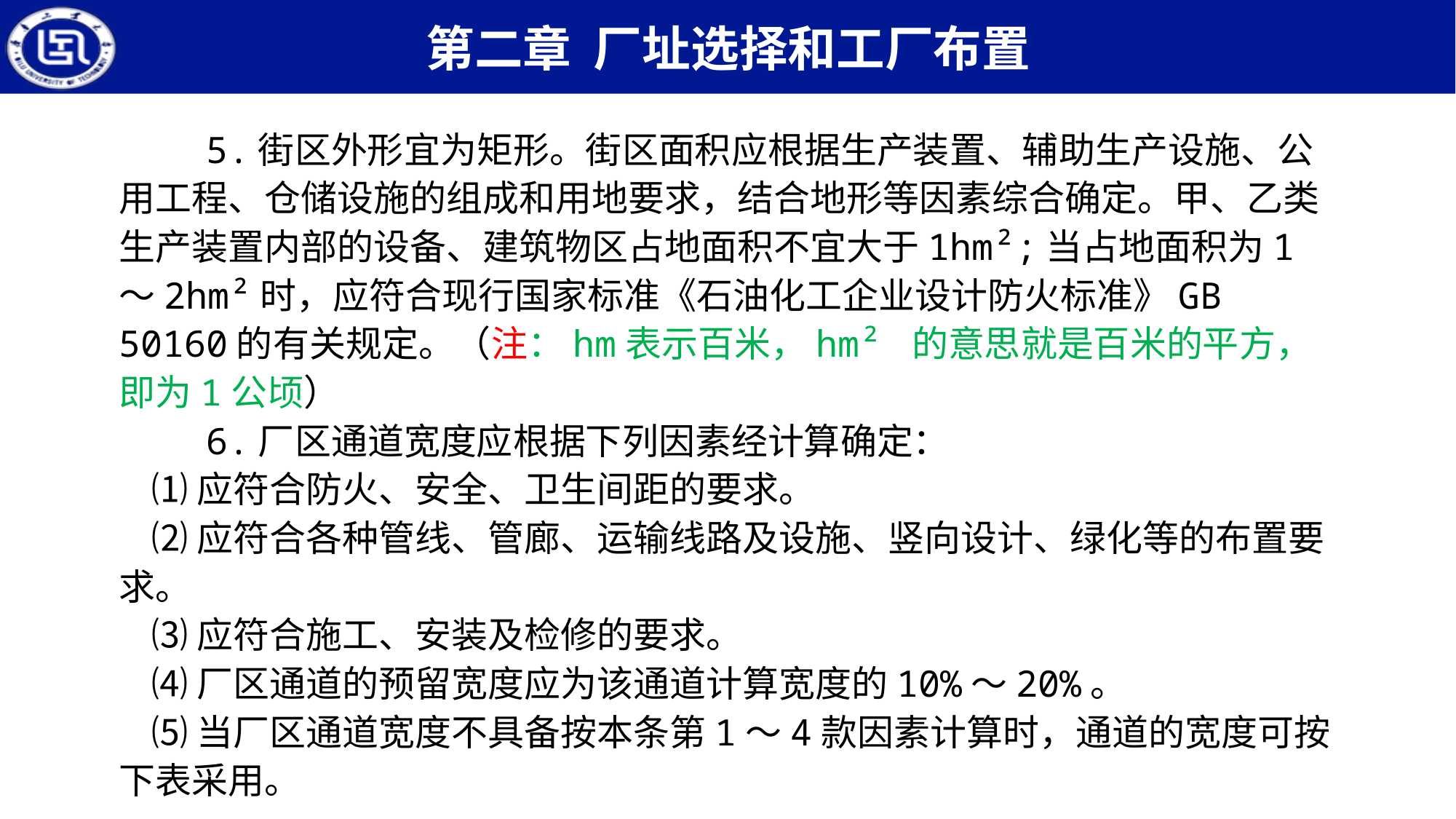

5.街区外形宜为矩形。街区面积应根据生产装置、辅助生产设施、公用工程、仓储设施的组成和用地要求，结合地形等因素综合确定。甲、乙类生产装置内部的设备、建筑物区占地面积不宜大于1hm²;当占地面积为1～2hm²时，应符合现行国家标准《石油化工企业设计防火标准》GB 50160的有关规定。（注：hm表示百米，hm² 的意思就是百米的平方，即为1公顷）
    6.厂区通道宽度应根据下列因素经计算确定：
    ⑴应符合防火、安全、卫生间距的要求。
    ⑵应符合各种管线、管廊、运输线路及设施、竖向设计、绿化等的布置要求。
    ⑶应符合施工、安装及检修的要求。
    ⑷厂区通道的预留宽度应为该通道计算宽度的10%～20%。
    ⑸当厂区通道宽度不具备按本条第1～4款因素计算时，通道的宽度可按下表采用。